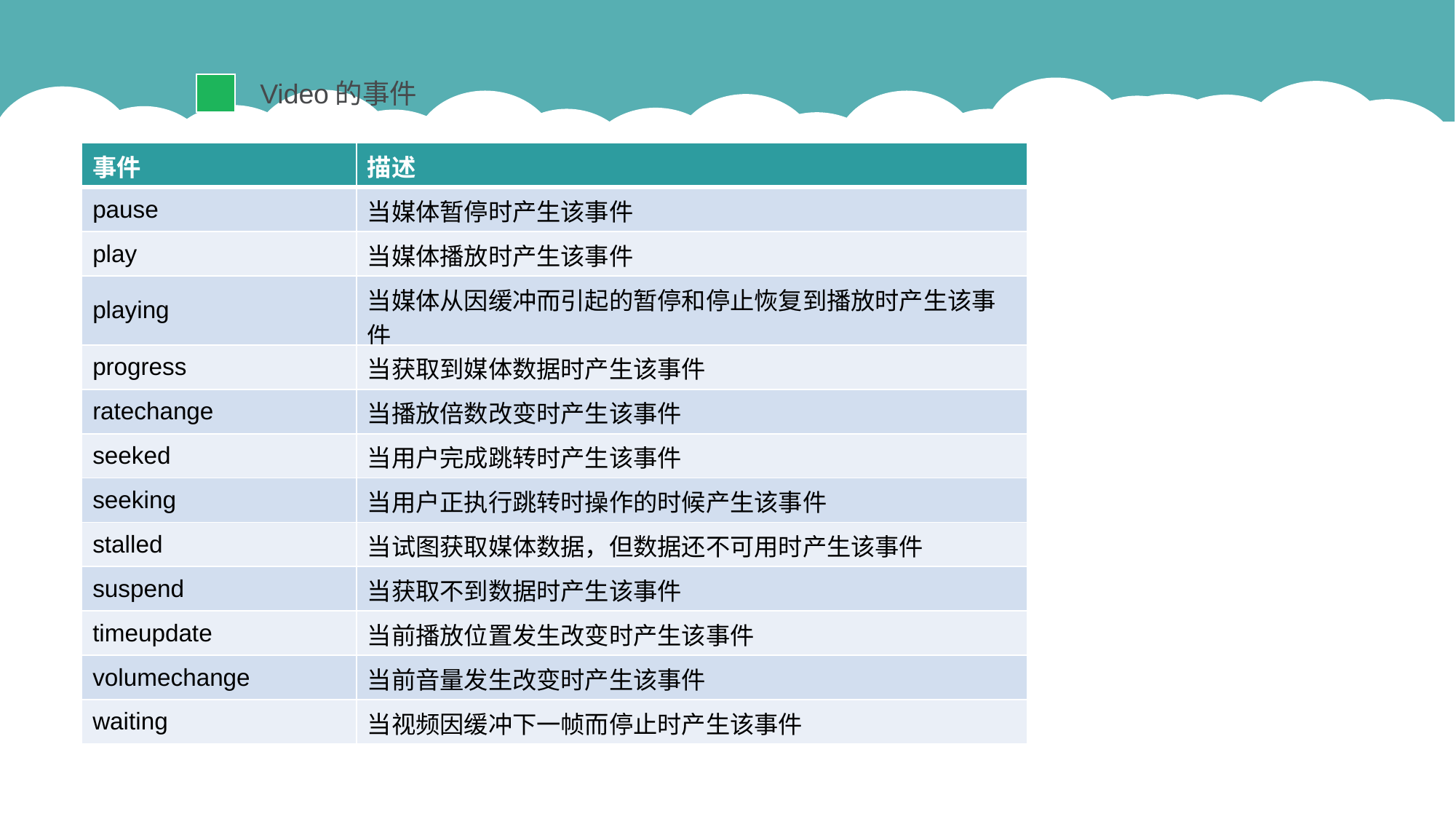

Video的事件

| 事件 | 描述 |
| --- | --- |
| pause | 当媒体暂停时产生该事件 |
| play | 当媒体播放时产生该事件 |
| playing | 当媒体从因缓冲而引起的暂停和停止恢复到播放时产生该事件 |
| progress | 当获取到媒体数据时产生该事件 |
| ratechange | 当播放倍数改变时产生该事件 |
| seeked | 当用户完成跳转时产生该事件 |
| seeking | 当用户正执行跳转时操作的时候产生该事件 |
| stalled | 当试图获取媒体数据，但数据还不可用时产生该事件 |
| suspend | 当获取不到数据时产生该事件 |
| timeupdate | 当前播放位置发生改变时产生该事件 |
| volumechange | 当前音量发生改变时产生该事件 |
| waiting | 当视频因缓冲下一帧而停止时产生该事件 |